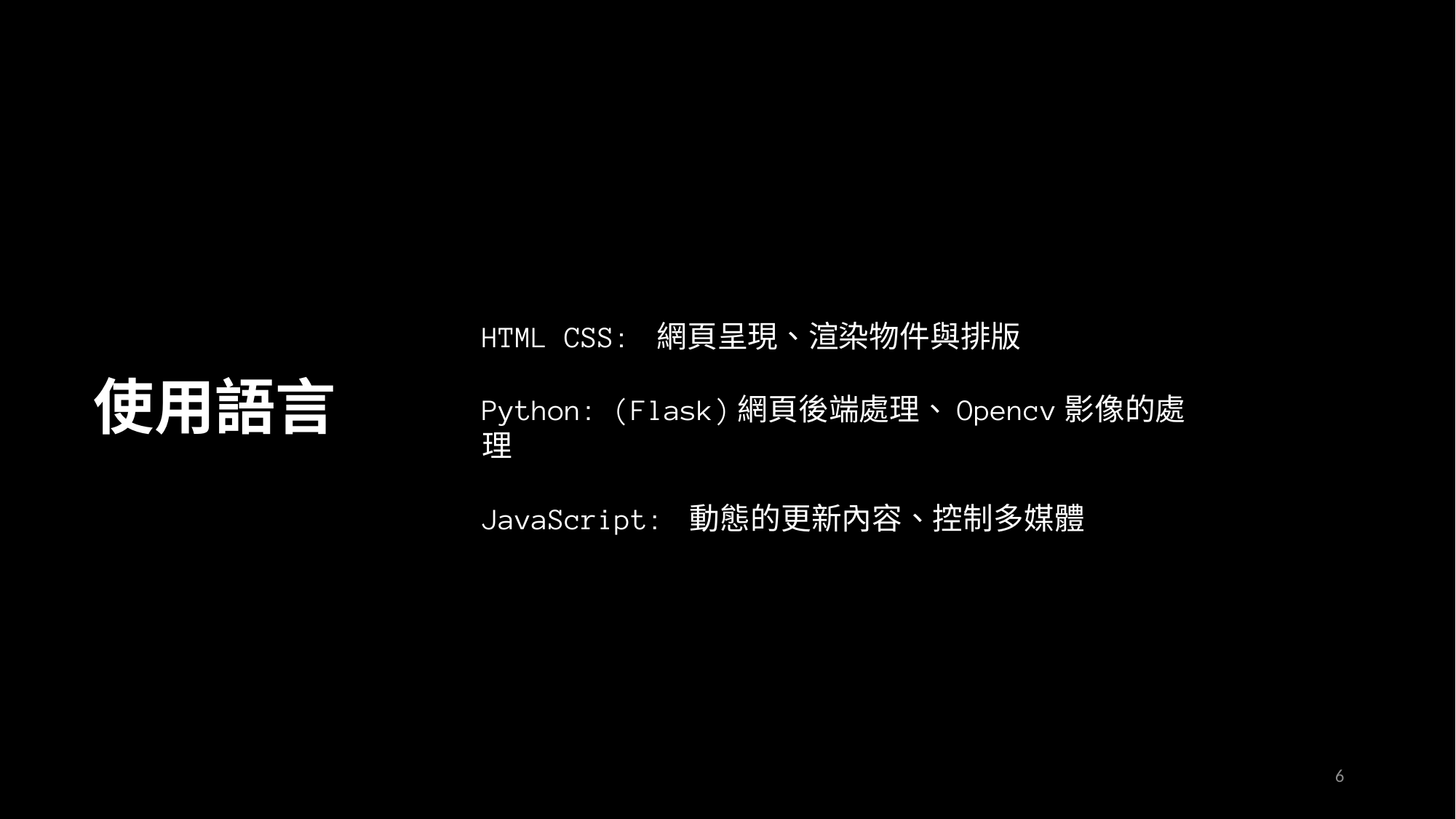

使用語言
HTML CSS: 網頁呈現、渲染物件與排版

Python: (Flask)網頁後端處理、Opencv影像的處理

JavaScript: 動態的更新內容、控制多媒體
6